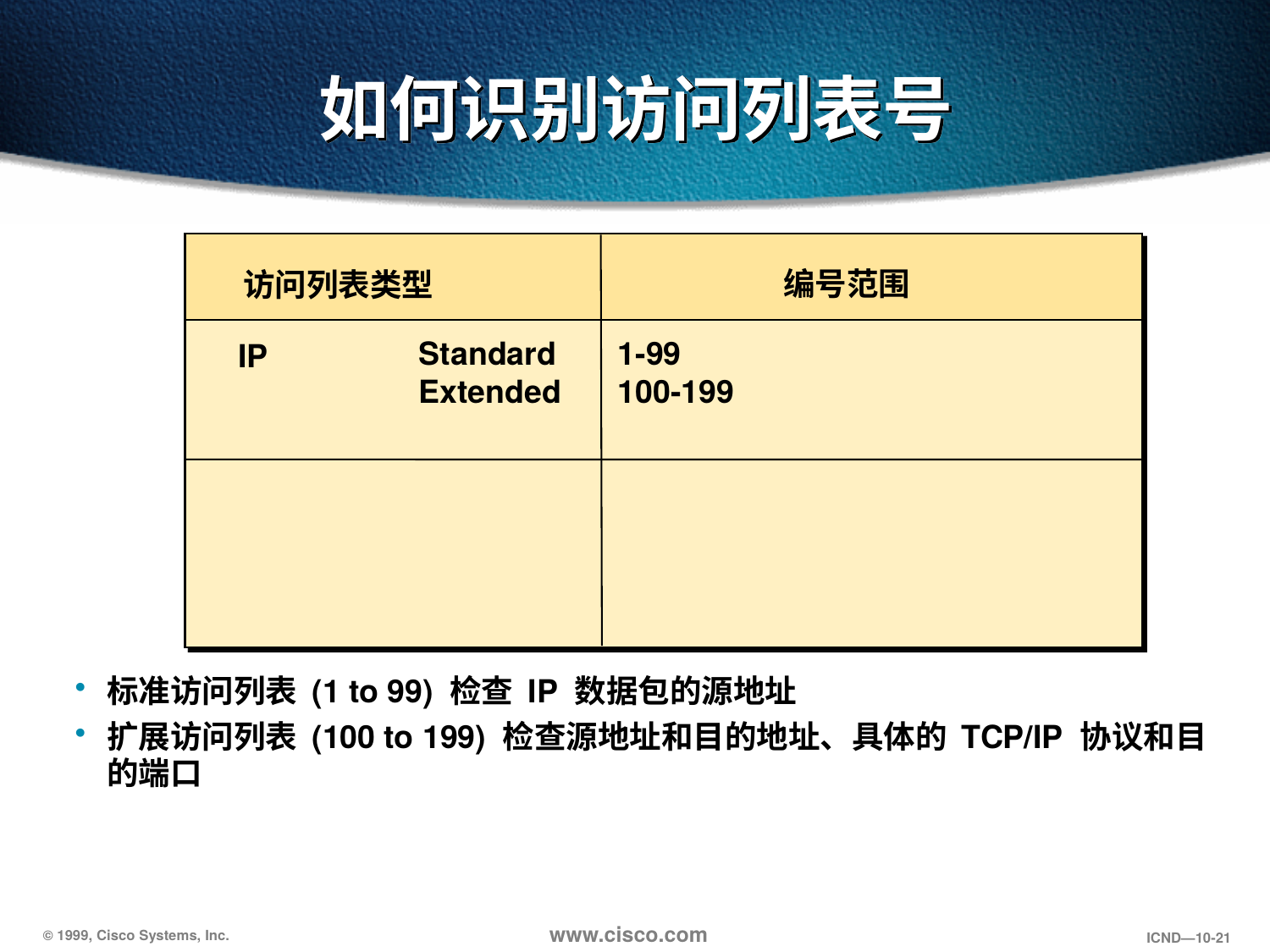

# 如何识别访问列表号

访问列表类型
编号范围
Standard
Extended
IP
1-99
100-199

标准访问列表 (1 to 99) 检查 IP 数据包的源地址
扩展访问列表 (100 to 199) 检查源地址和目的地址、具体的 TCP/IP 协议和目的端口